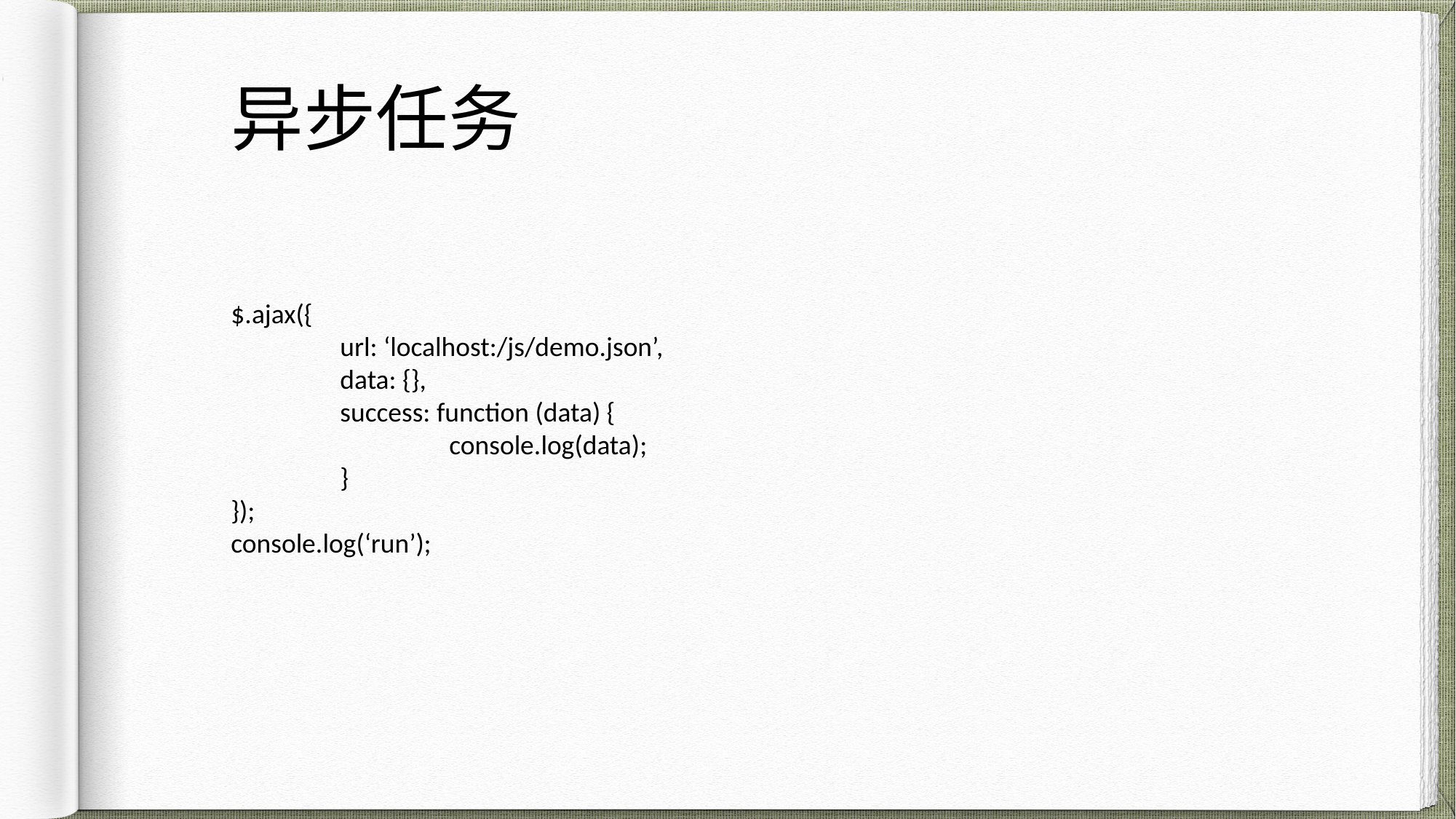

# 异步任务

$.ajax({
	url: ‘localhost:/js/demo.json’,
	data: {},
	success: function (data) {
		console.log(data);
	}
});
console.log(‘run’);